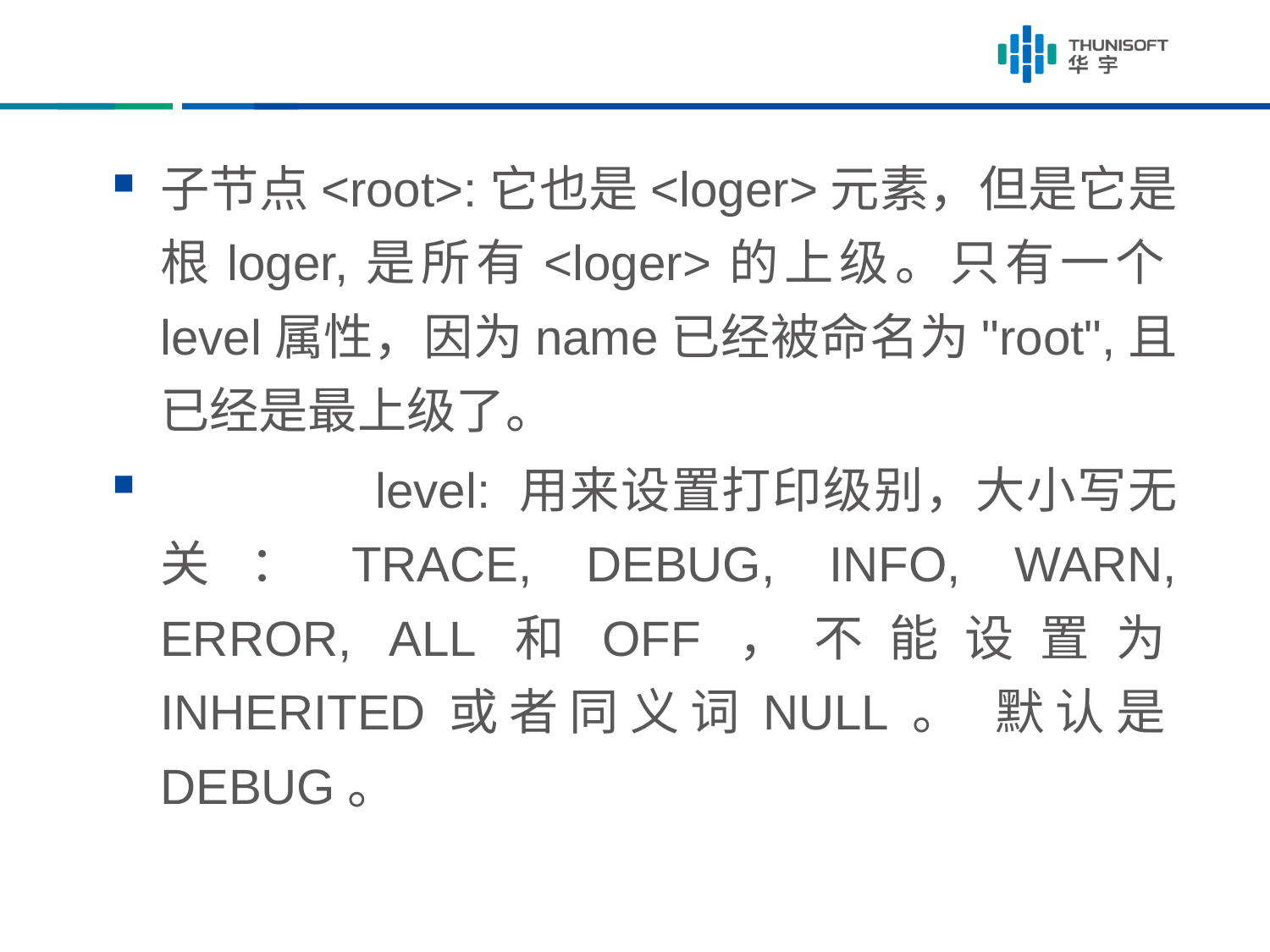

#
子节点<root>:它也是<loger>元素，但是它是根loger,是所有<loger>的上级。只有一个level属性，因为name已经被命名为"root",且已经是最上级了。
　　　　level: 用来设置打印级别，大小写无关：TRACE, DEBUG, INFO, WARN, ERROR, ALL和OFF，不能设置为INHERITED或者同义词NULL。 默认是DEBUG。

45